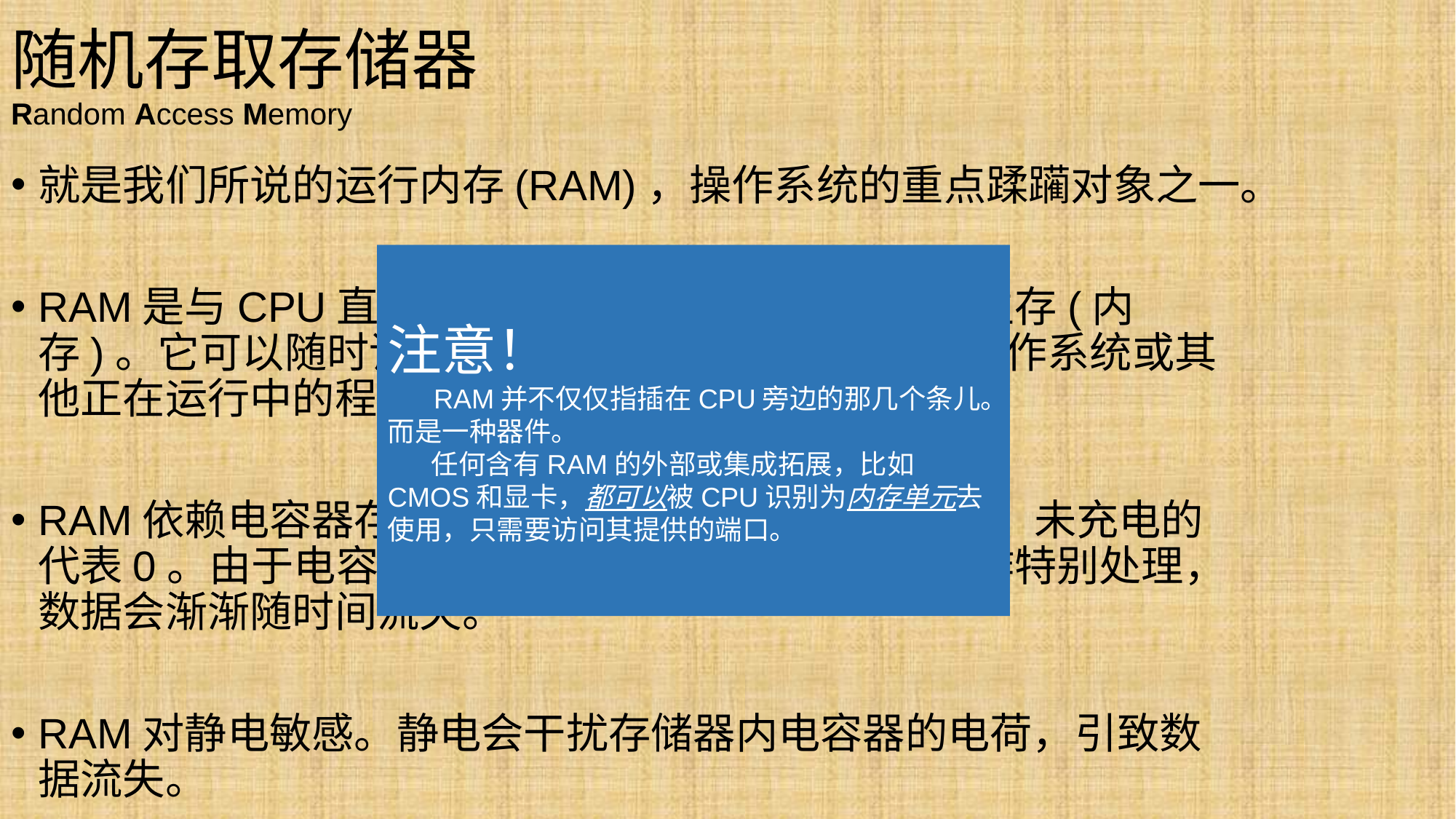

# 随机存取存储器 Random Access Memory
就是我们所说的运行内存(RAM)，操作系统的重点蹂躏对象之一。

RAM是与CPU直接交换数据的内部存储器，也叫主存(内存)。它可以随时读写，而且速度很快，通常作为操作系统或其他正在运行中的程序的临时数据存储媒介。

RAM依赖电容器存储数据。电容器充满电后代表1，未充电的代表0。由于电容器或多或少有漏电的情形，若不作特别处理，数据会渐渐随时间流失。

RAM对静电敏感。静电会干扰存储器内电容器的电荷，引致数据流失。

注意！
      RAM并不仅仅指插在CPU旁边的那几个条儿。而是一种器件。
      任何含有RAM的外部或集成拓展，比如CMOS和显卡，都可以被CPU识别为内存单元去使用，只需要访问其提供的端口。